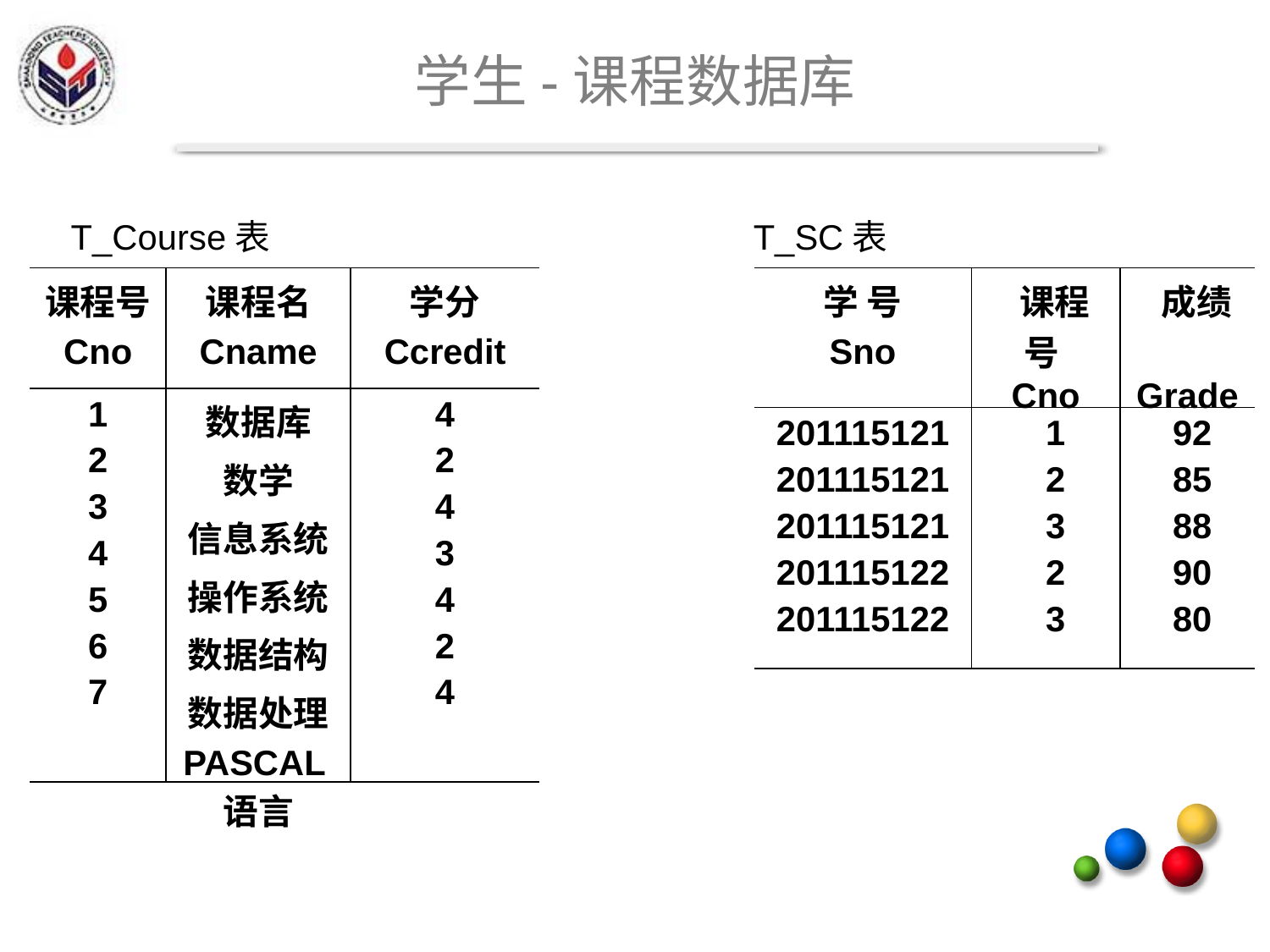

# 学生-课程数据库
T_Course表
T_SC表
| 课程号 Cno | 课程名 Cname | 学分 Ccredit |
| --- | --- | --- |
| 1 2 3 4 5 6 7 | 数据库 数学 信息系统 操作系统 数据结构 数据处理 PASCAL语言 | 4 2 4 3 4 2 4 |
| 学 号 Sno | 课程号 Cno | 成绩 Grade |
| --- | --- | --- |
| 201115121 201115121 201115121 201115122 201115122 | 1 2 3 2 3 | 92 85 88 90 80 |